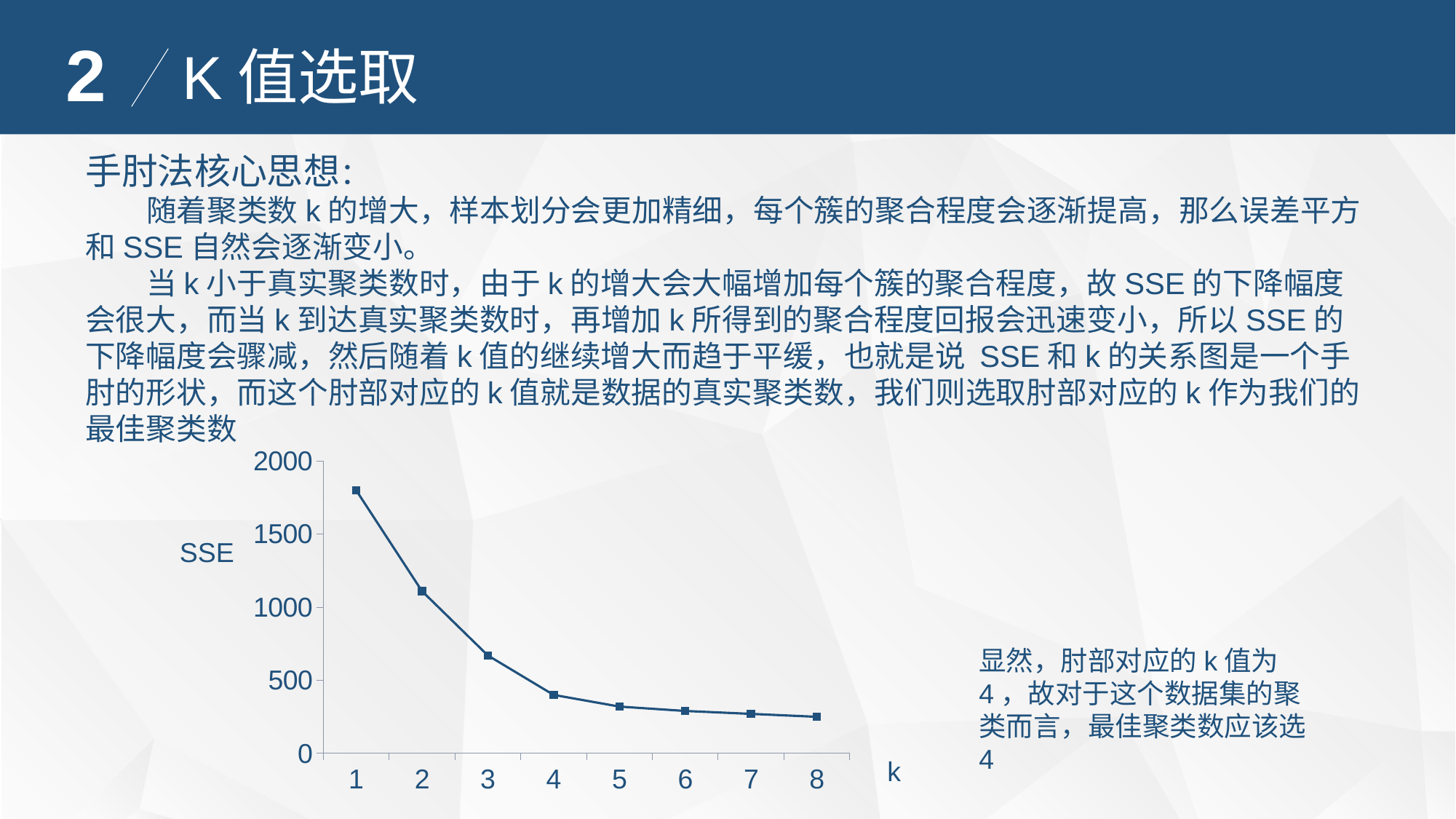

2
K值选取
手肘法核心思想：
        随着聚类数k的增大，样本划分会更加精细，每个簇的聚合程度会逐渐提高，那么误差平方和SSE自然会逐渐变小。
        当k小于真实聚类数时，由于k的增大会大幅增加每个簇的聚合程度，故SSE的下降幅度会很大，而当k到达真实聚类数时，再增加k所得到的聚合程度回报会迅速变小，所以SSE的下降幅度会骤减，然后随着k值的继续增大而趋于平缓，也就是说 SSE和k的关系图是一个手肘的形状，而这个肘部对应的k值就是数据的真实聚类数，我们则选取肘部对应的k作为我们的最佳聚类数

### Chart

| Category | 系列 1 |
|---|---|
| 1 | 1800.0 |
| 2 | 1110.0 |
| 3 | 670.0 |
| 4 | 400.0 |
| 5 | 320.0 |
| 6 | 290.0 |
| 7 | 270.0 |
| 8 | 250.0 |
SSE
显然，肘部对应的k值为4，故对于这个数据集的聚类而言，最佳聚类数应该选4
k